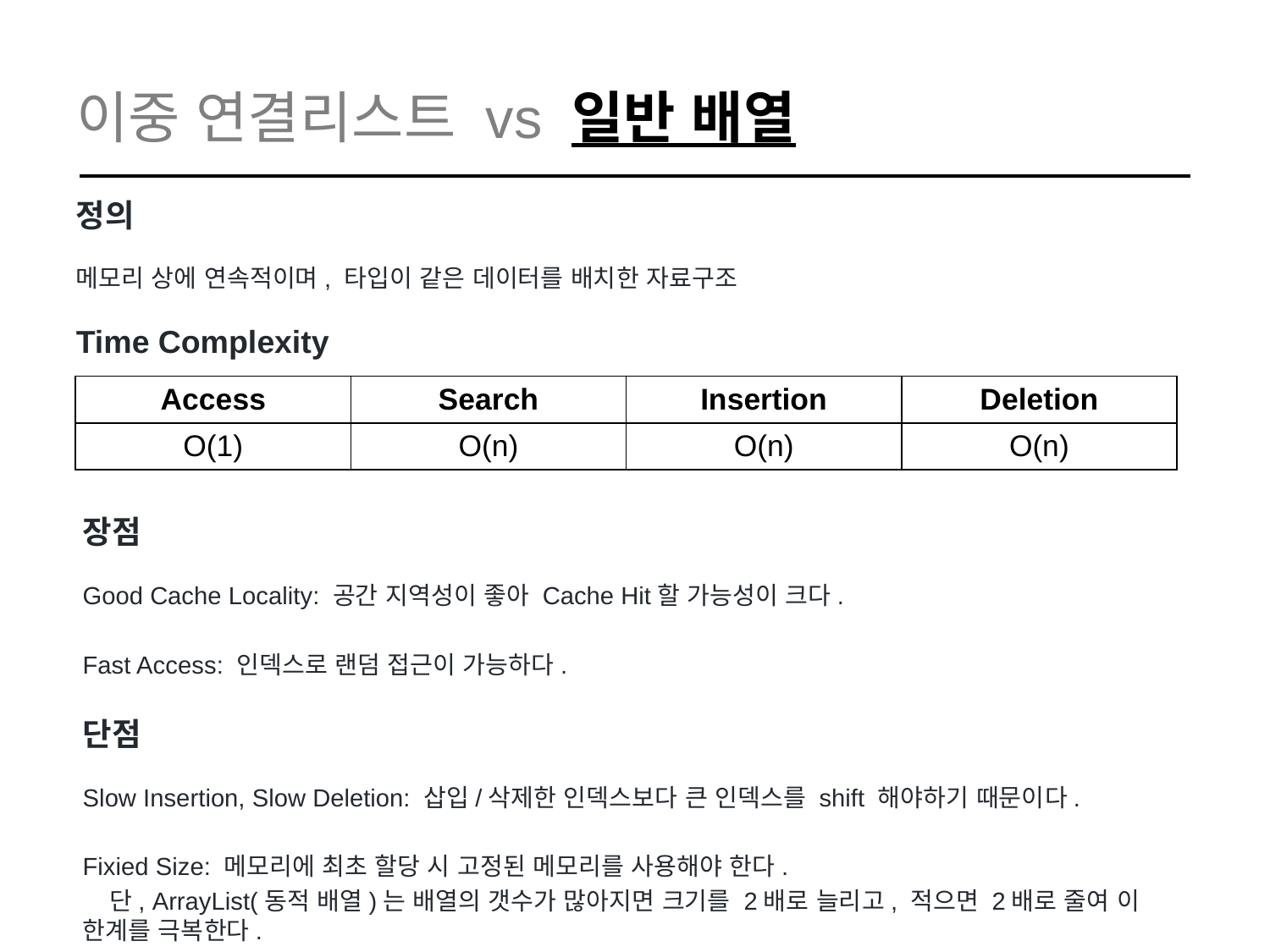

# 이중 연결리스트 vs 일반 배열
정의
메모리 상에 연속적이며, 타입이 같은 데이터를 배치한 자료구조
Time Complexity
| Access | Search | Insertion | Deletion |
| --- | --- | --- | --- |
| O(1) | O(n) | O(n) | O(n) |
장점
Good Cache Locality: 공간 지역성이 좋아 Cache Hit할 가능성이 크다.

Fast Access: 인덱스로 랜덤 접근이 가능하다.
단점
Slow Insertion, Slow Deletion: 삽입/삭제한 인덱스보다 큰 인덱스를 shift 해야하기 때문이다.

Fixied Size: 메모리에 최초 할당 시 고정된 메모리를 사용해야 한다.
   단, ArrayList(동적 배열)는 배열의 갯수가 많아지면 크기를 2배로 늘리고, 적으면 2배로 줄여 이 한계를 극복한다.